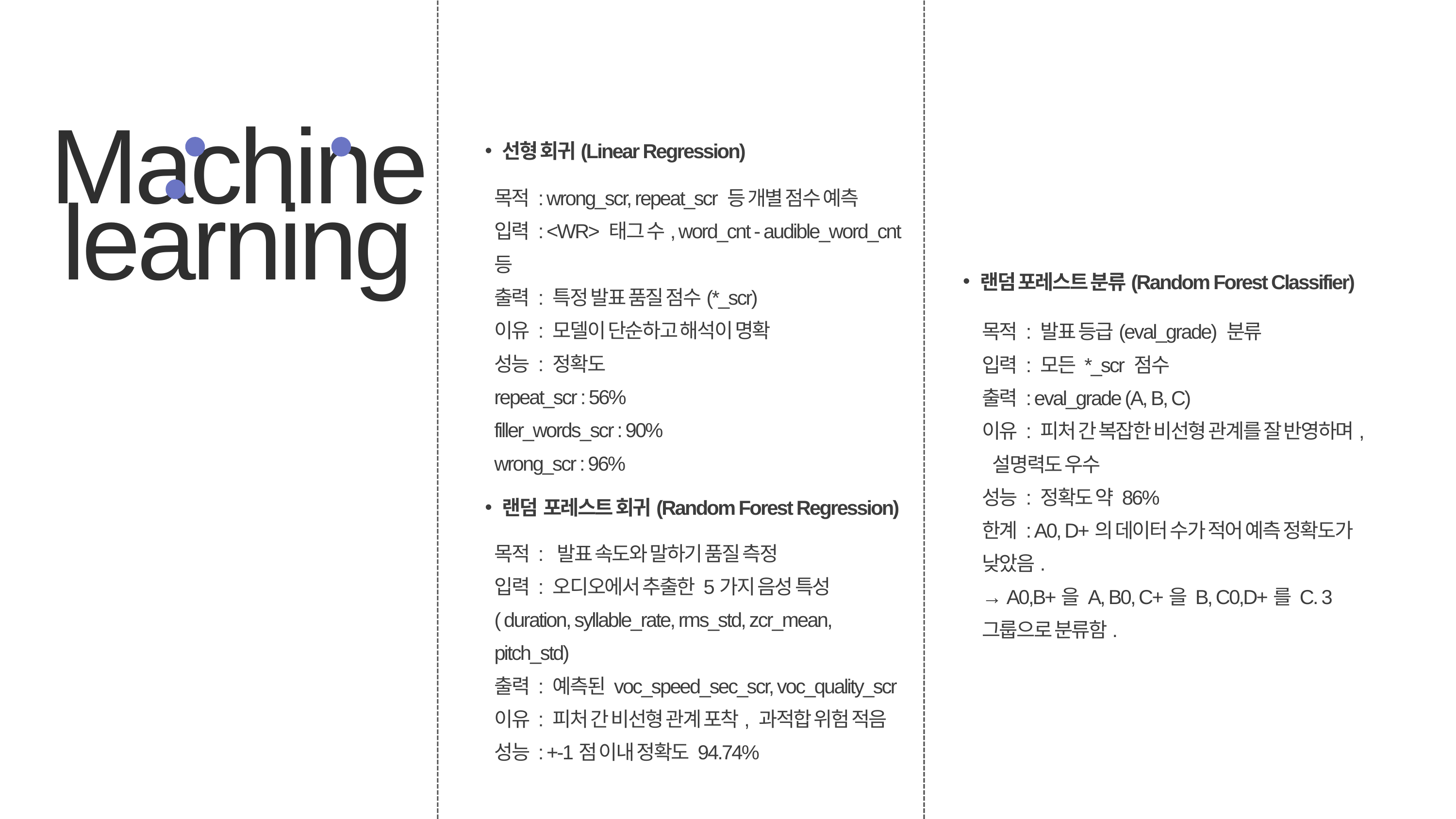

선형 회귀(Linear Regression)

Machine learning
목적 : wrong_scr, repeat_scr 등 개별 점수 예측
입력 : <WR> 태그 수, word_cnt - audible_word_cnt 등
출력 : 특정 발표 품질 점수(*_scr)
이유 : 모델이 단순하고 해석이 명확
성능 : 정확도
repeat_scr : 56%
filler_words_scr : 90%
wrong_scr : 96%

랜덤 포레스트 분류(Random Forest Classifier)
목적 : 발표 등급(eval_grade) 분류
입력 : 모든 *_scr 점수
출력 : eval_grade (A, B, C)
이유 : 피처 간 복잡한 비선형 관계를 잘 반영하며, 설명력도 우수
성능 : 정확도 약 86%
한계 : A0, D+의 데이터 수가 적어 예측 정확도가 낮았음.
→ A0,B+을 A, B0, C+을 B, C0,D+를 C. 3 그룹으로 분류함.
랜덤  포레스트 회귀(Random Forest Regression)
목적 :  발표 속도와 말하기 품질 측정
입력 : 오디오에서 추출한 5가지 음성 특성( duration, syllable_rate, rms_std, zcr_mean, pitch_std)
출력 : 예측된 voc_speed_sec_scr, voc_quality_scr
이유 : 피처 간 비선형 관계 포착, 과적합 위험 적음
성능 : +-1점 이내 정확도 94.74%